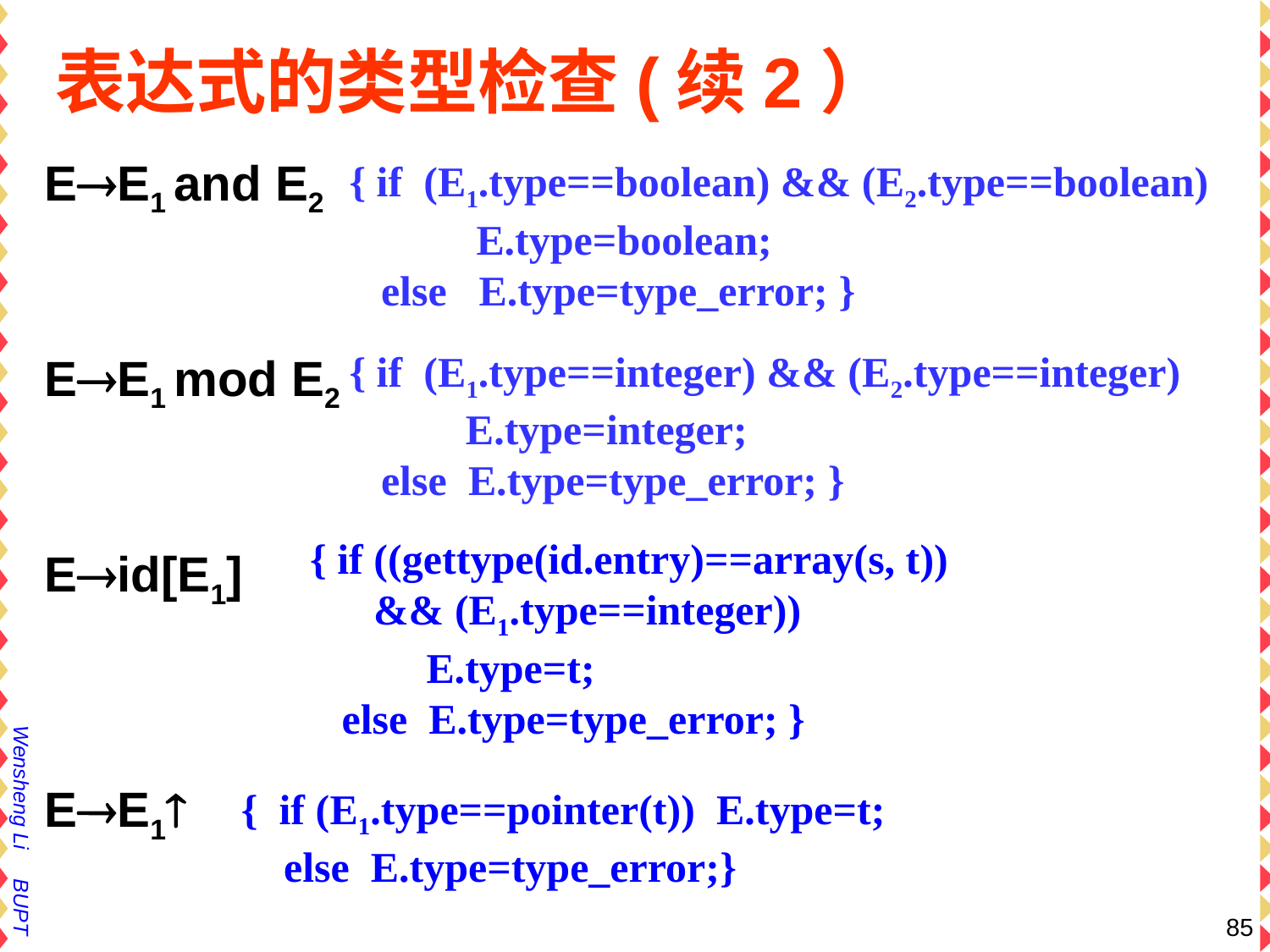

# 表达式的类型检查(续2）
E→E1 and E2

E→E1 mod E2

E→id[E1]

E→E1↑
{ if  (E1.type==boolean) && (E2.type==boolean)
            E.type=boolean;
   else   E.type=type_error; }
{ if  (E1.type==integer) && (E2.type==integer)
           E.type=integer;
   else  E.type=type_error; }
{ if ((gettype(id.entry)==array(s, t))
      && (E1.type==integer))
           E.type=t;
   else  E.type=type_error; }
{  if (E1.type==pointer(t))  E.type=t;
    else  E.type=type_error;}
85